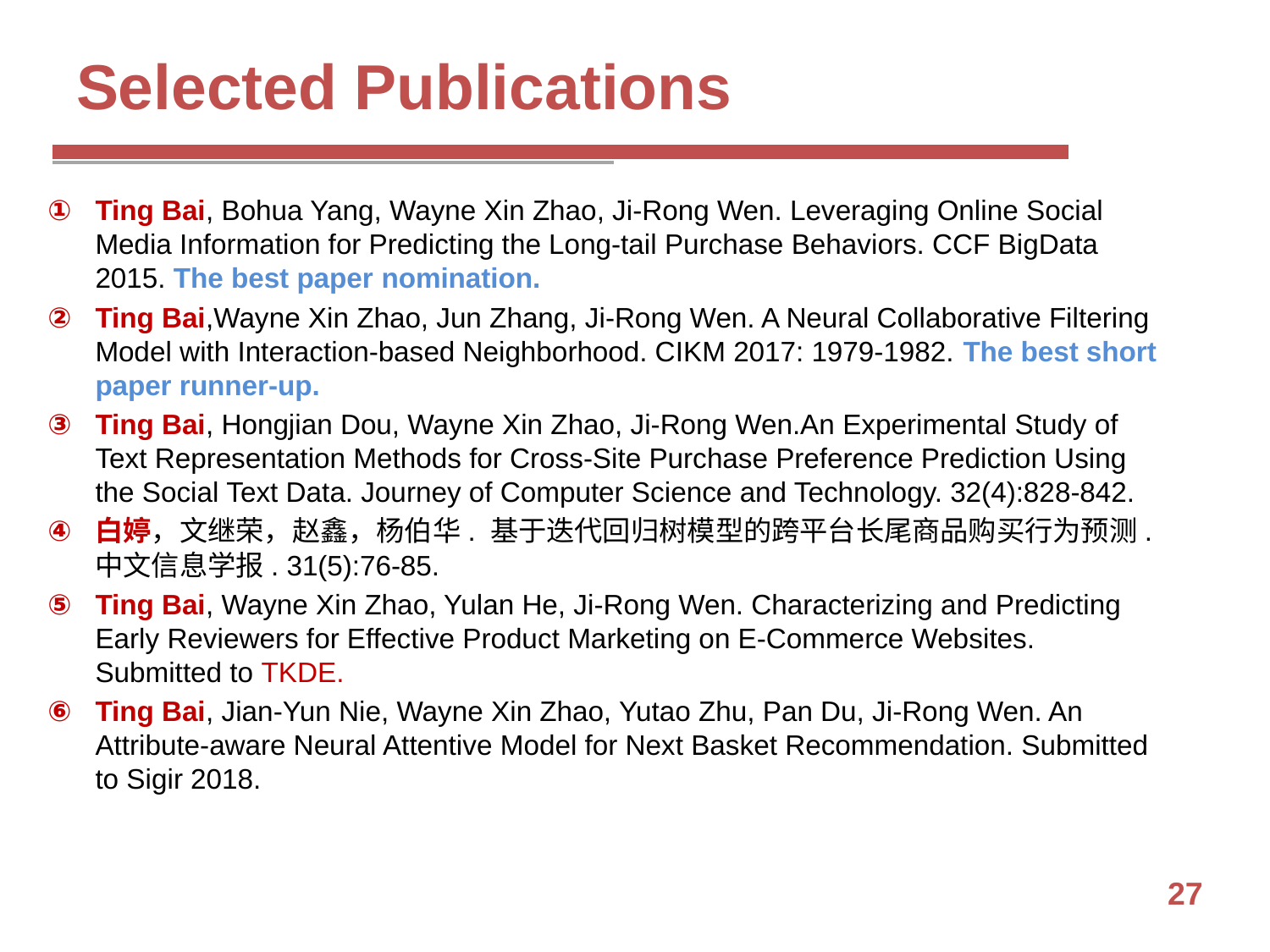

# Selected Publications
Ting Bai, Bohua Yang, Wayne Xin Zhao, Ji-Rong Wen. Leveraging Online Social Media Information for Predicting the Long-tail Purchase Behaviors. CCF BigData 2015. The best paper nomination.
Ting Bai,Wayne Xin Zhao, Jun Zhang, Ji-Rong Wen. A Neural Collaborative Filtering Model with Interaction-based Neighborhood. CIKM 2017: 1979-1982. The best short paper runner-up.
Ting Bai, Hongjian Dou, Wayne Xin Zhao, Ji-Rong Wen.An Experimental Study of Text Representation Methods for Cross-Site Purchase Preference Prediction Using the Social Text Data. Journey of Computer Science and Technology. 32(4):828-842.
白婷，文继荣，赵鑫，杨伯华. 基于迭代回归树模型的跨平台长尾商品购买行为预测. 中文信息学报. 31(5):76-85.
Ting Bai, Wayne Xin Zhao, Yulan He, Ji-Rong Wen. Characterizing and Predicting Early Reviewers for Effective Product Marketing on E-Commerce Websites. Submitted to TKDE.
Ting Bai, Jian-Yun Nie, Wayne Xin Zhao, Yutao Zhu, Pan Du, Ji-Rong Wen. An Attribute-aware Neural Attentive Model for Next Basket Recommendation. Submitted to Sigir 2018.